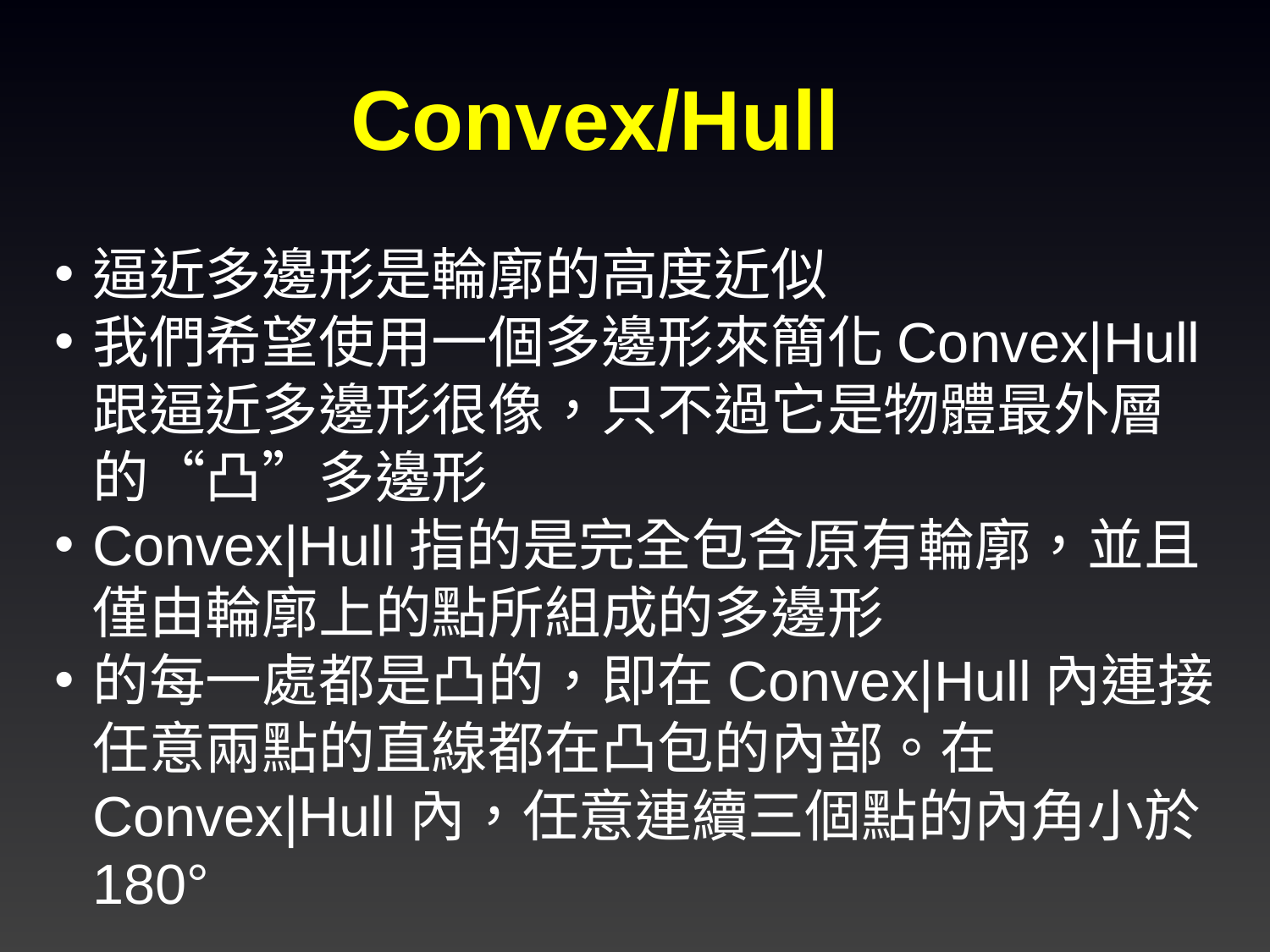

Convex/Hull
逼近多邊形是輪廓的高度近似
我們希望使用一個多邊形來簡化Convex|Hull跟逼近多邊形很像，只不過它是物體最外層的“凸”多邊形
Convex|Hull指的是完全包含原有輪廓，並且僅由輪廓上的點所組成的多邊形
的每一處都是凸的，即在Convex|Hull內連接任意兩點的直線都在凸包的內部。在Convex|Hull內，任意連續三個點的內角小於180°